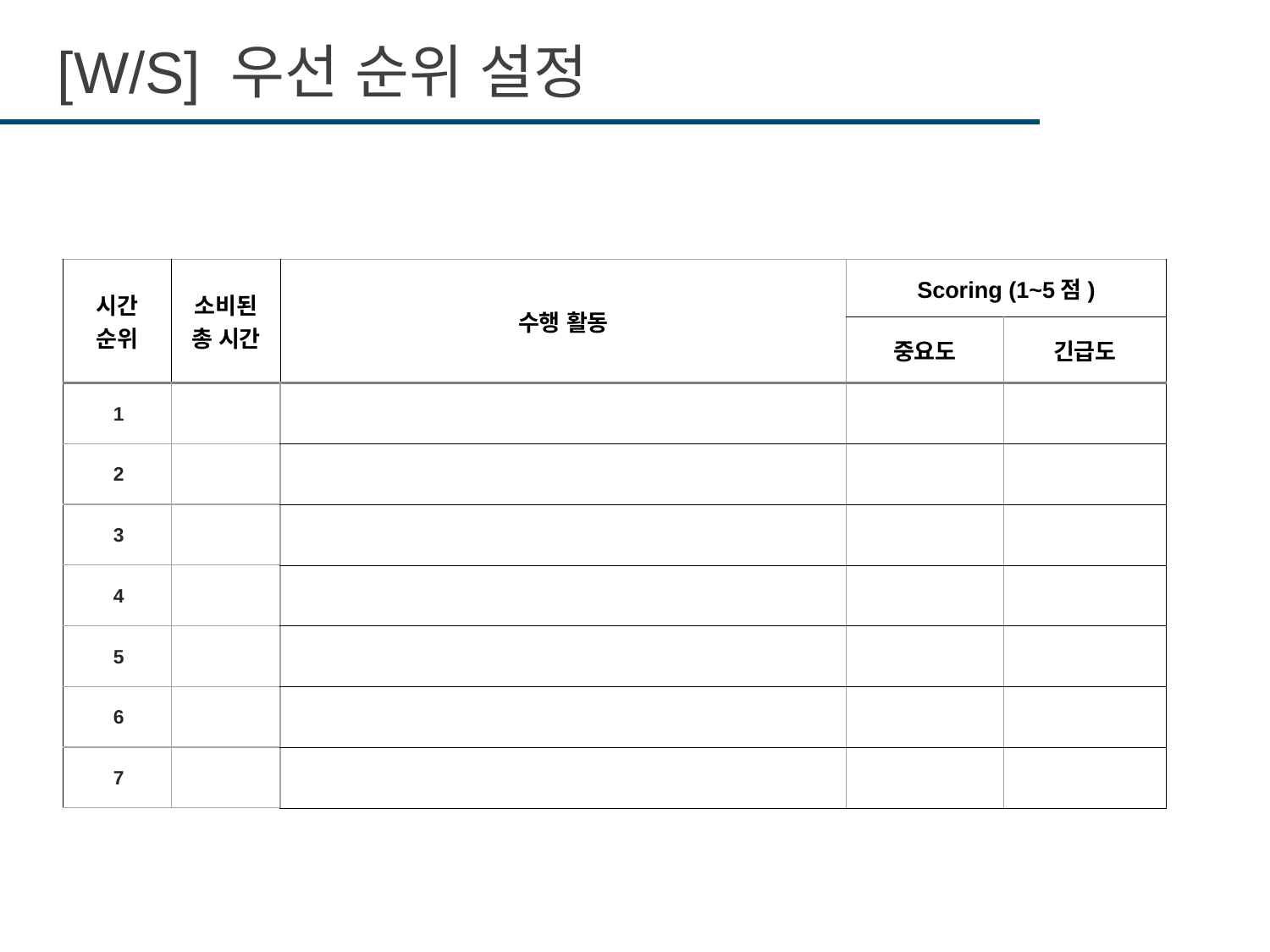

# [W/S] 우선 순위 설정
| 시간 순위 | 소비된 총 시간 | 수행 활동 | Scoring (1~5점) |  |
| --- | --- | --- | --- | --- |
|  |  |  | 중요도 | 긴급도 |
| 1 |  |  |  |  |
| 2 |  |  |  |  |
| 3 |  |  |  |  |
| 4 |  |  |  |  |
| 5 |  |  |  |  |
| 6 |  |  |  |  |
| 7 |  |  |  |  |